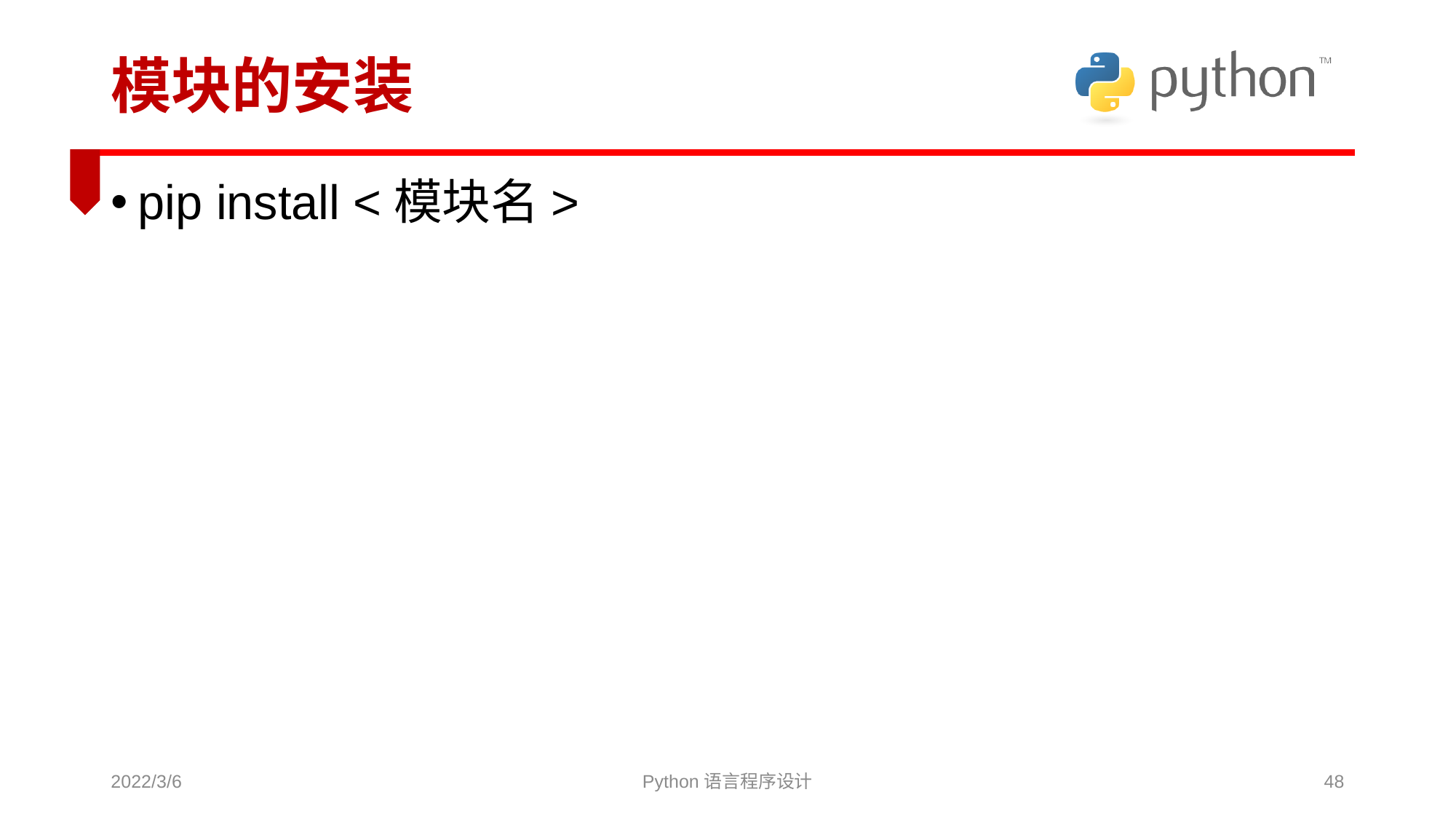

# 模块的安装
pip install <模块名>
2022/3/6
Python语言程序设计
48